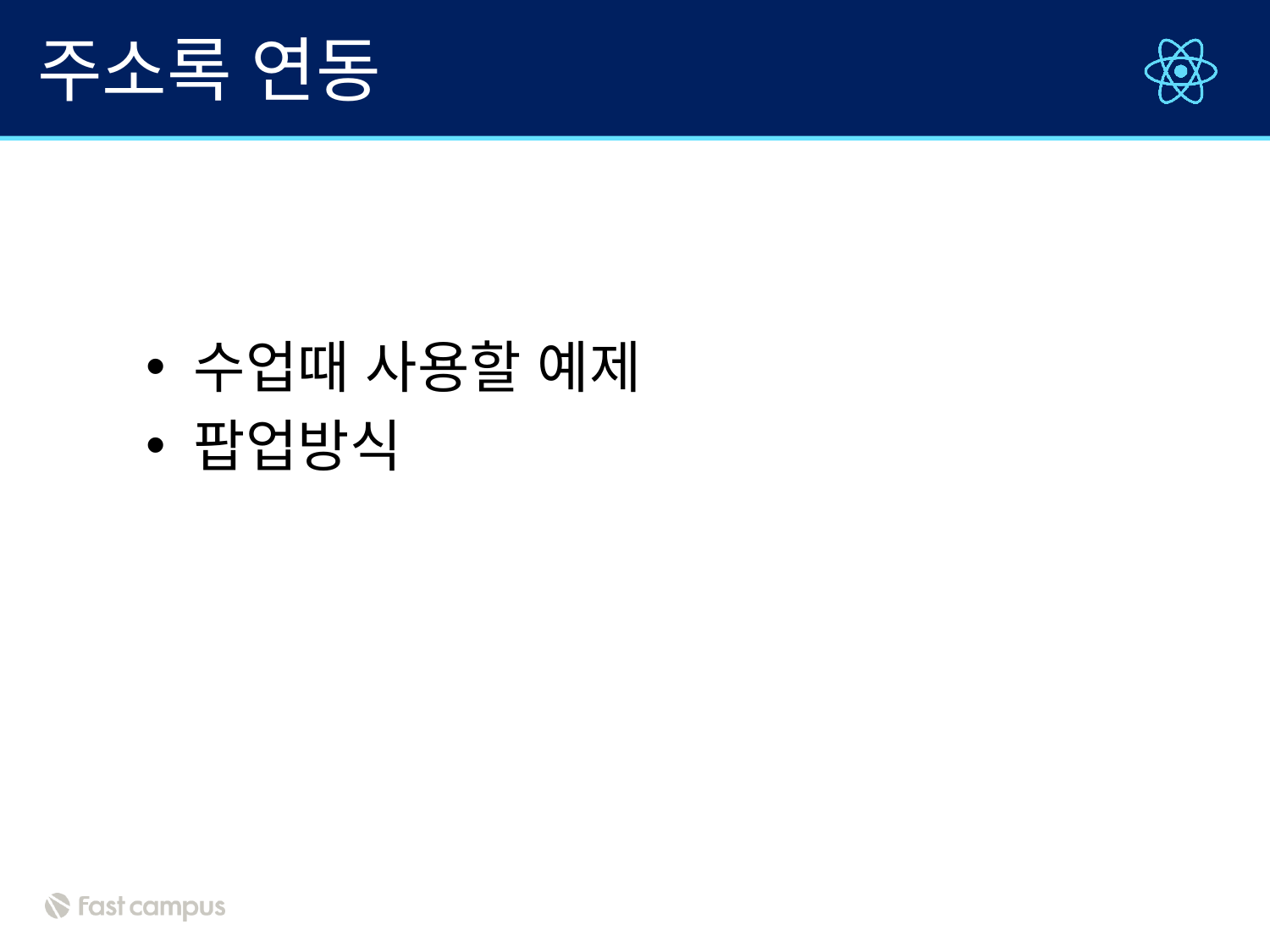

# 주소록 연동

수업때 사용할 예제
팝업방식